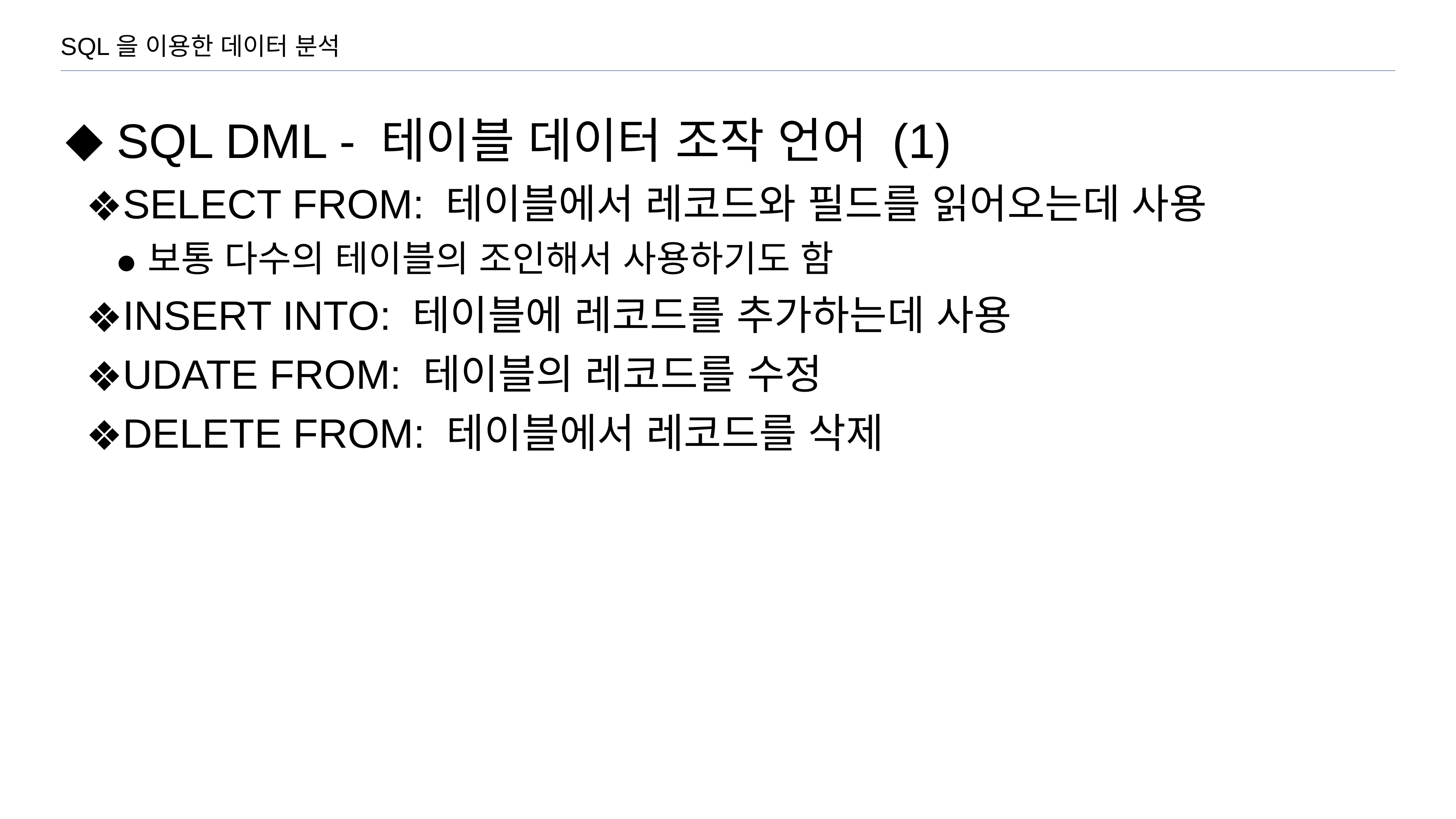

SQL을 이용한 데이터 분석
SQL DML - 테이블 데이터 조작 언어 (1)
SELECT FROM: 테이블에서 레코드와 필드를 읽어오는데 사용
보통 다수의 테이블의 조인해서 사용하기도 함
INSERT INTO: 테이블에 레코드를 추가하는데 사용
UDATE FROM: 테이블의 레코드를 수정
DELETE FROM: 테이블에서 레코드를 삭제